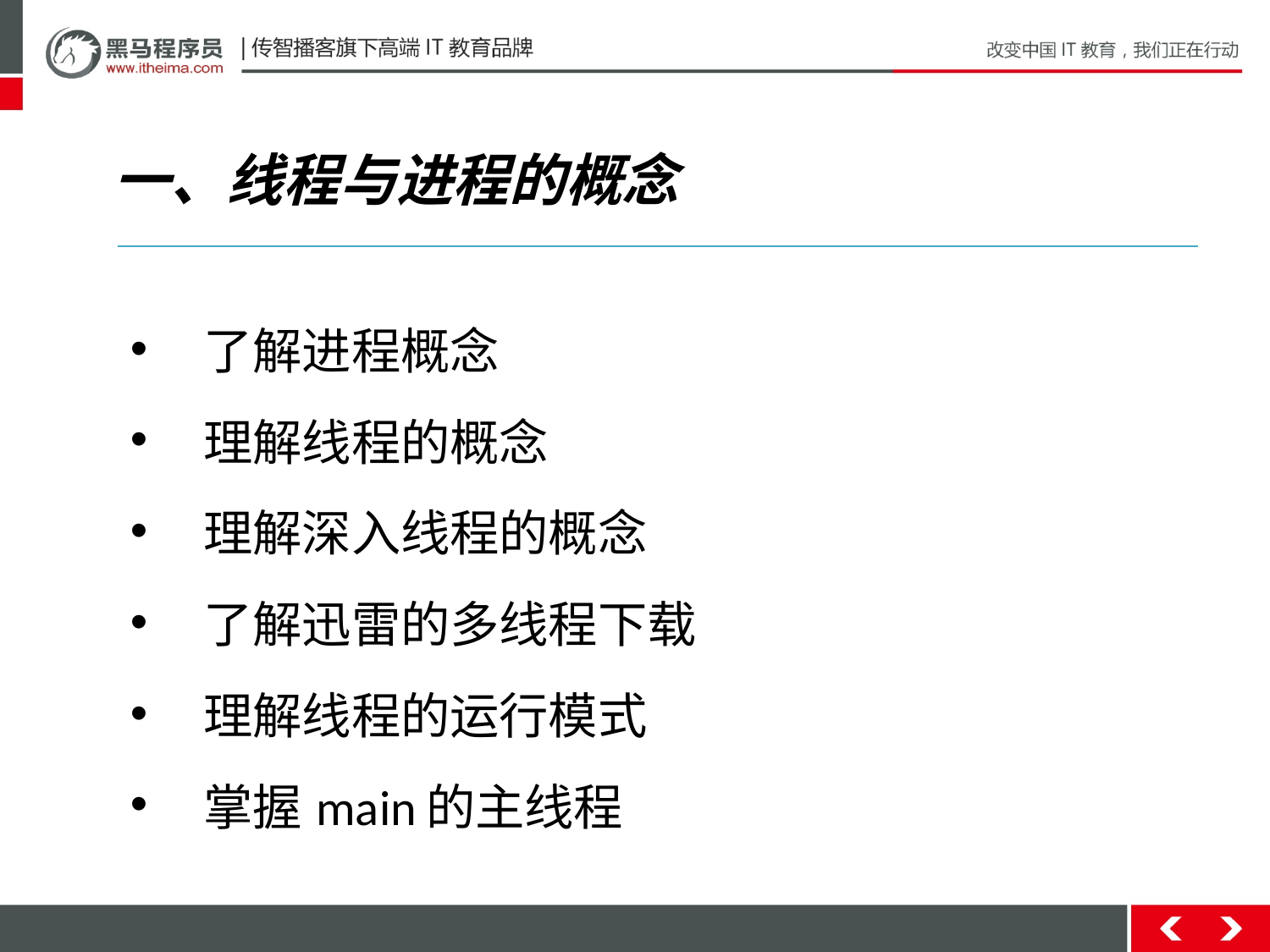

一、线程与进程的概念
 了解进程概念
 理解线程的概念
 理解深入线程的概念
 了解迅雷的多线程下载
 理解线程的运行模式
 掌握main的主线程